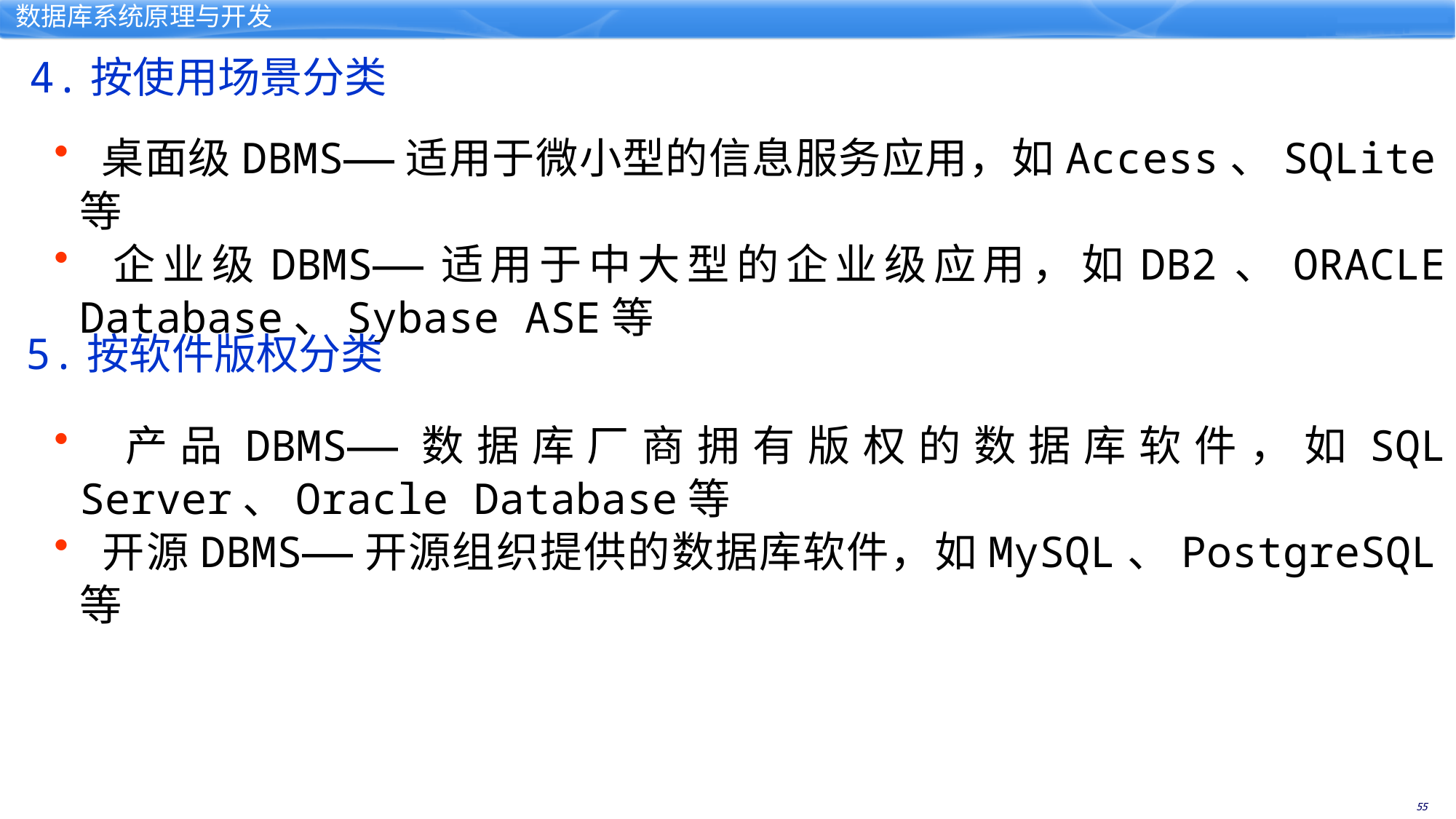

4.按使用场景分类
 桌面级DBMS——适用于微小型的信息服务应用，如Access、SQLite等
 企业级DBMS——适用于中大型的企业级应用，如DB2、ORACLE Database、Sybase ASE等
5.按软件版权分类
 产品DBMS——数据库厂商拥有版权的数据库软件，如SQL Server、Oracle Database等
 开源DBMS——开源组织提供的数据库软件，如MySQL、PostgreSQL等